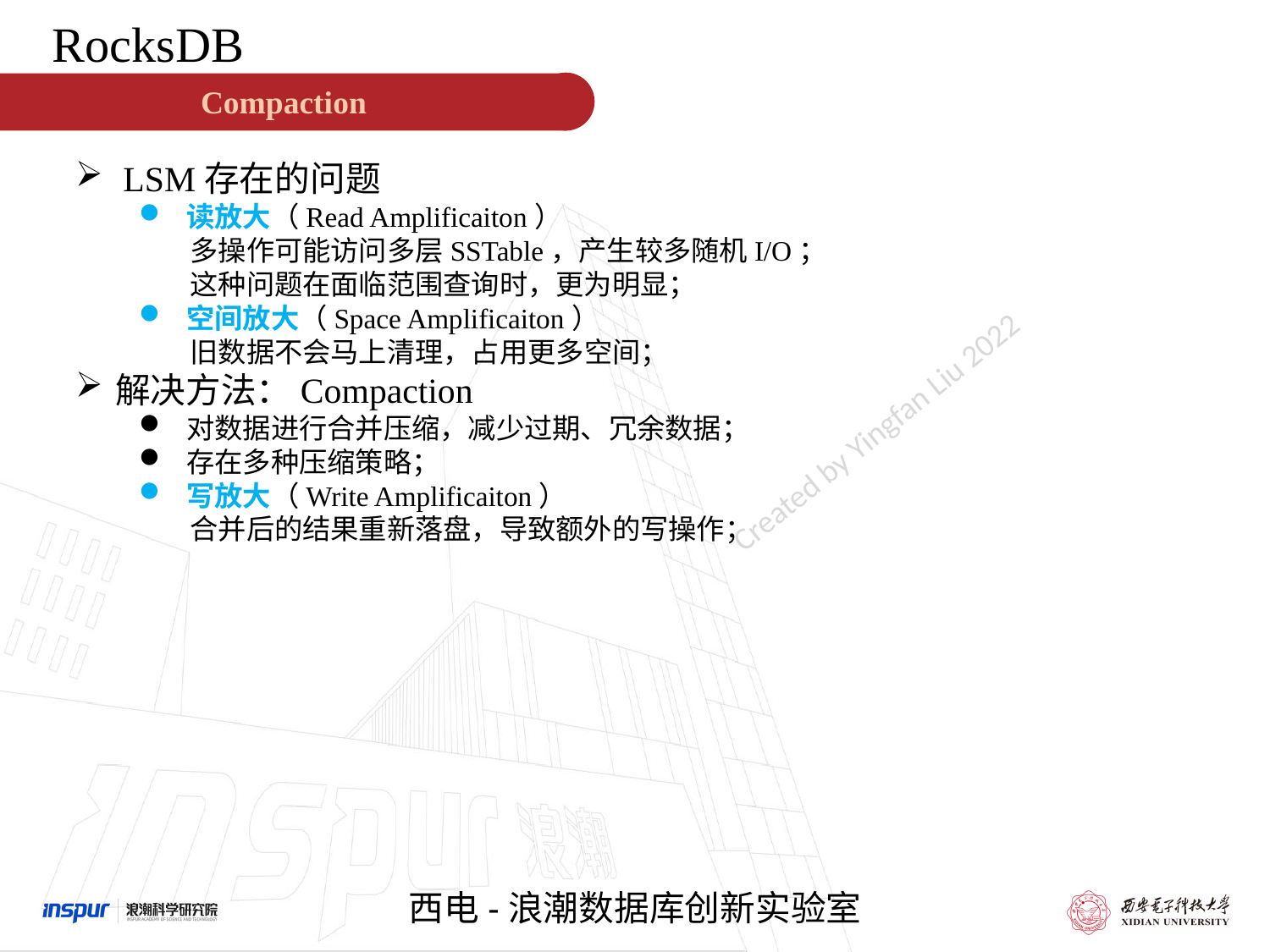

RocksDB

Compaction
LSM存在的问题
读放大（Read Amplificaiton）
       多操作可能访问多层SSTable，产生较多随机I/O；
       这种问题在面临范围查询时，更为明显；
空间放大（Space Amplificaiton）
       旧数据不会马上清理，占用更多空间；
解决方法：Compaction
对数据进行合并压缩，减少过期、冗余数据；
存在多种压缩策略；
写放大（Write Amplificaiton）
       合并后的结果重新落盘，导致额外的写操作；